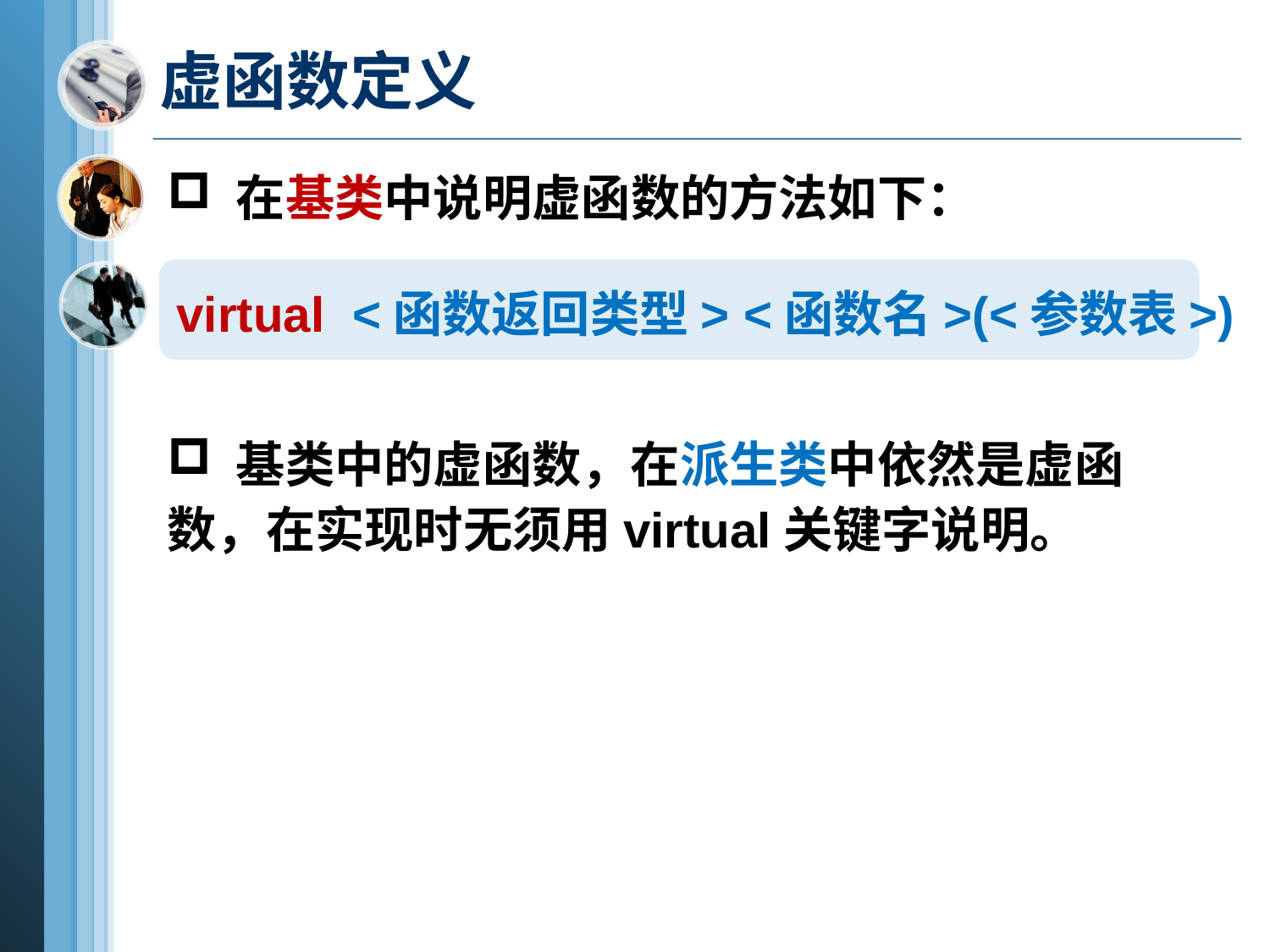

# 虚函数定义
 在基类中说明虚函数的方法如下：
virtual  <函数返回类型> <函数名>(<参数表>)
 基类中的虚函数，在派生类中依然是虚函数，在实现时无须用virtual关键字说明。